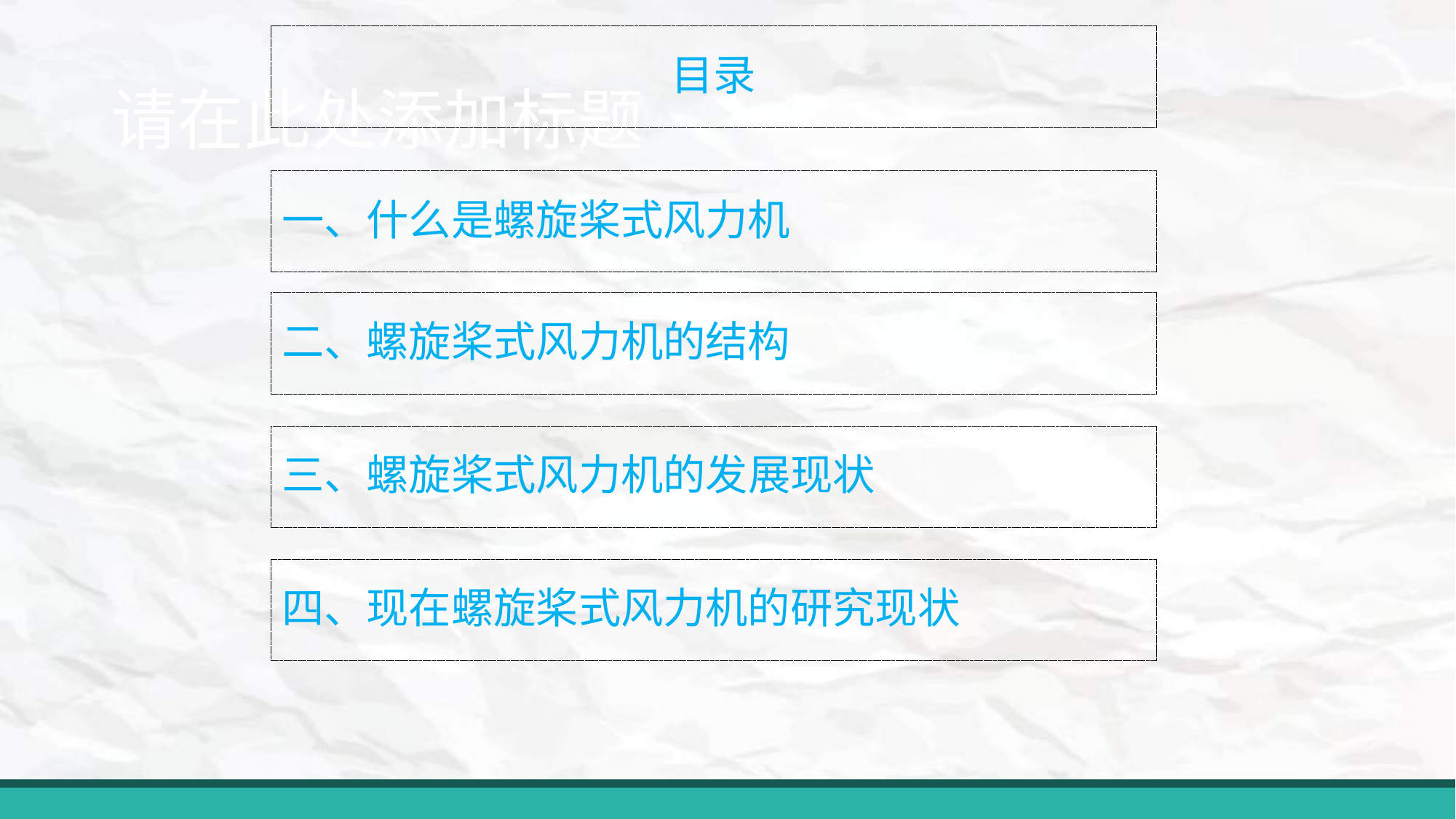

目录
请在此处添加标题
一、什么是螺旋桨式风力机
二、螺旋桨式风力机的结构
三、螺旋桨式风力机的发展现状
四、现在螺旋桨式风力机的研究现状